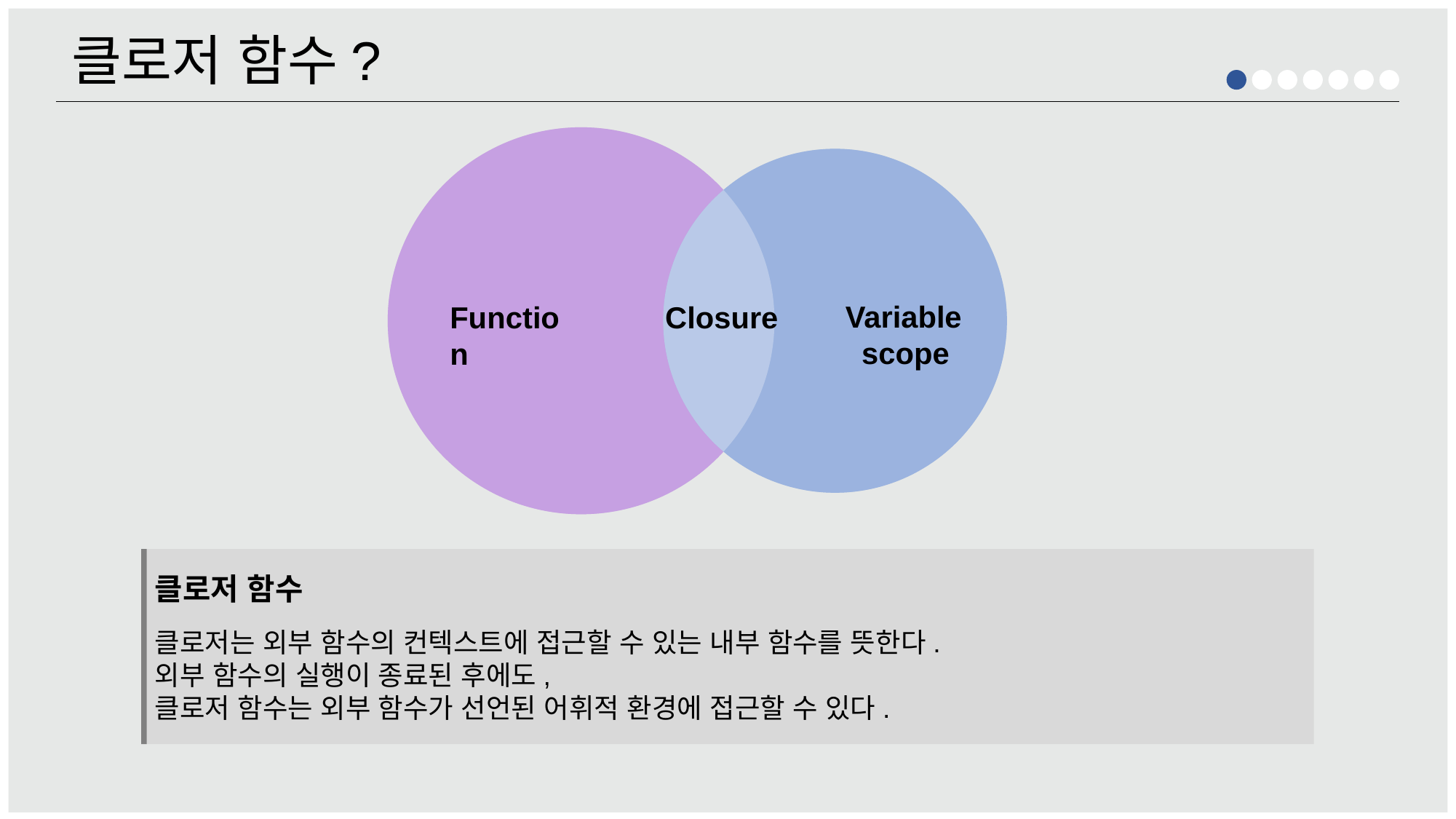

클로저 함수?

Variable
scope
Function
Closure

클로저 함수

클로저는 외부 함수의 컨텍스트에 접근할 수 있는 내부 함수를 뜻한다.
외부 함수의 실행이 종료된 후에도,
클로저 함수는 외부 함수가 선언된 어휘적 환경에 접근할 수 있다.